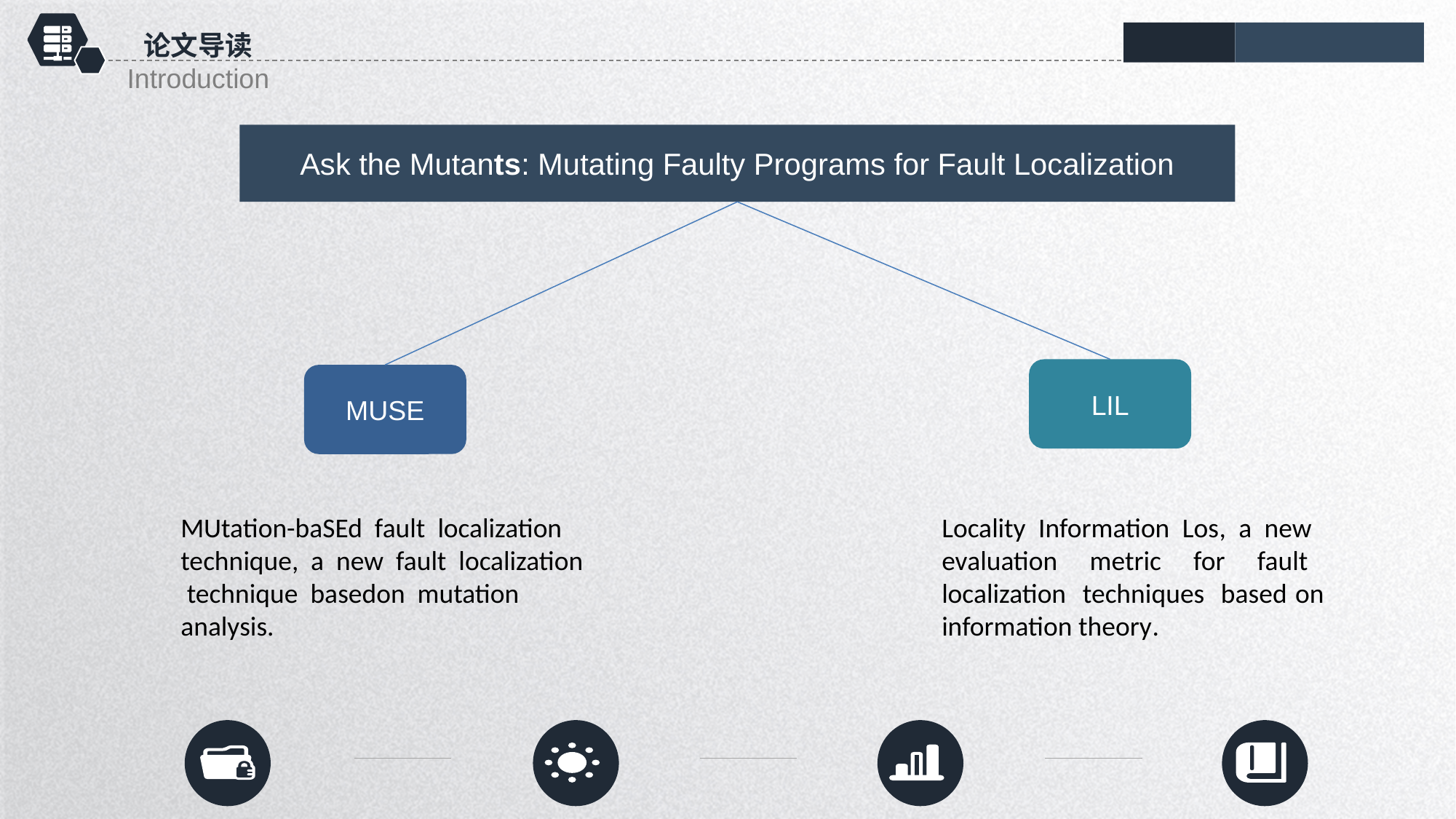

论文导读
Introduction

Ask the Mutants: Mutating Faulty Programs for Fault Localization

LIL

MUSE
Locality Information Los, a new  evaluation  metric  for  fault  localization  techniques  based on information theory.
MUtation-baSEd  fault  localization  technique,  a  new  fault  localization  technique  basedon  mutation  analysis.

延时符